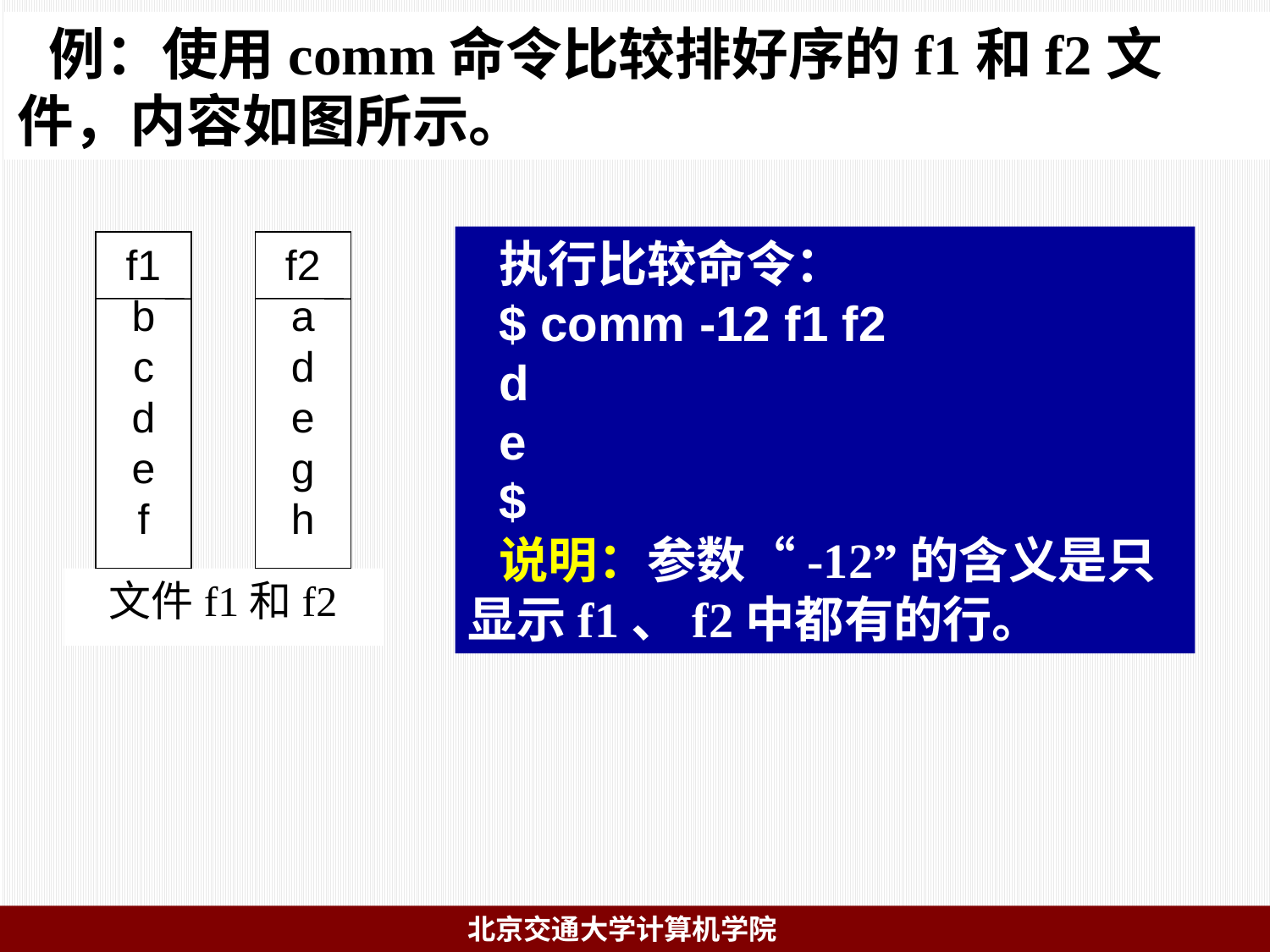

例：使用comm命令比较排好序的f1和f2文件，内容如图所示。

f1
b
c
d
e
f

f2
a
d
e
g
h

文件f1和f2
执行比较命令：
$ comm -12 f1 f2
d
e
$
说明：参数“-12”的含义是只显示f1、f2中都有的行。